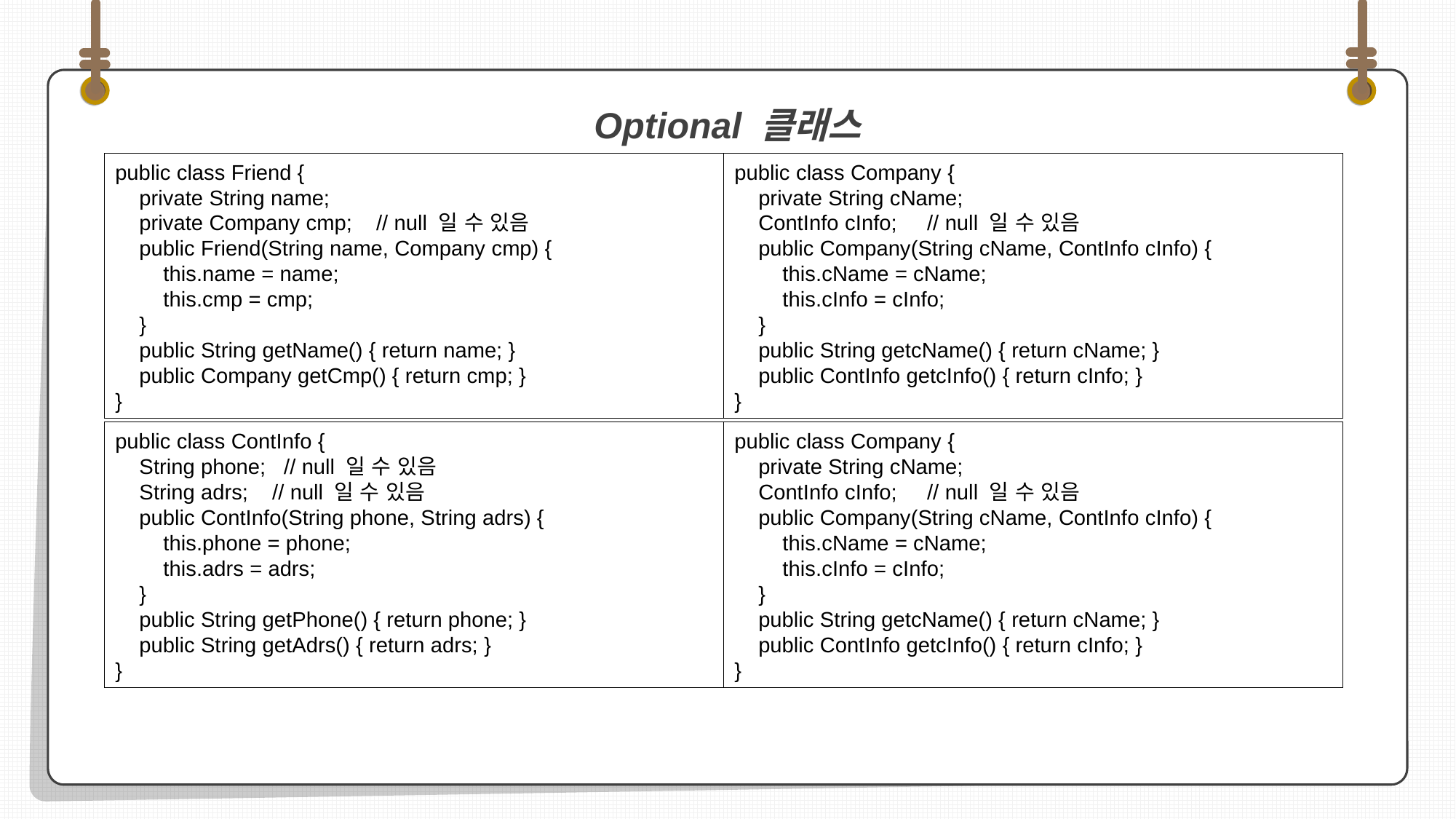

Optional 클래스

public class Friend {
    private String name;
    private Company cmp;    // null 일 수 있음
    public Friend(String name, Company cmp) {
        this.name = name;
        this.cmp = cmp;
    }
    public String getName() { return name; }
    public Company getCmp() { return cmp; }
}
public class Company {
    private String cName;
    ContInfo cInfo;     // null 일 수 있음
    public Company(String cName, ContInfo cInfo) {
        this.cName = cName;
        this.cInfo = cInfo;
    }
    public String getcName() { return cName; }
    public ContInfo getcInfo() { return cInfo; }
}
public class ContInfo {
    String phone;   // null 일 수 있음
    String adrs;    // null 일 수 있음
    public ContInfo(String phone, String adrs) {
        this.phone = phone;
        this.adrs = adrs;
    }
    public String getPhone() { return phone; }
    public String getAdrs() { return adrs; }
}
public class Company {
    private String cName;
    ContInfo cInfo;     // null 일 수 있음
    public Company(String cName, ContInfo cInfo) {
        this.cName = cName;
        this.cInfo = cInfo;
    }
    public String getcName() { return cName; }
    public ContInfo getcInfo() { return cInfo; }
}